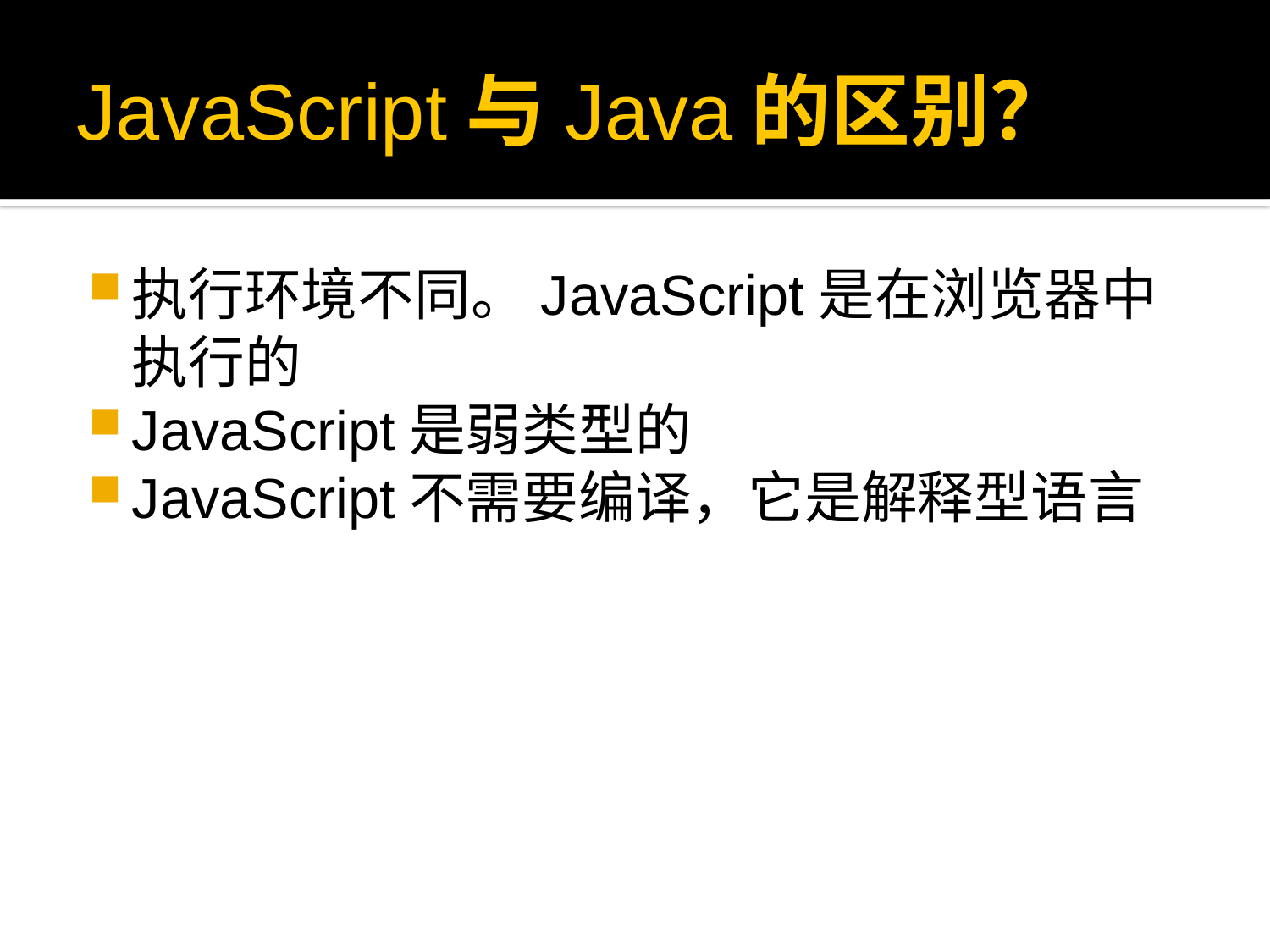

# JavaScript与Java的区别？
执行环境不同。JavaScript是在浏览器中执行的
JavaScript是弱类型的
JavaScript不需要编译，它是解释型语言